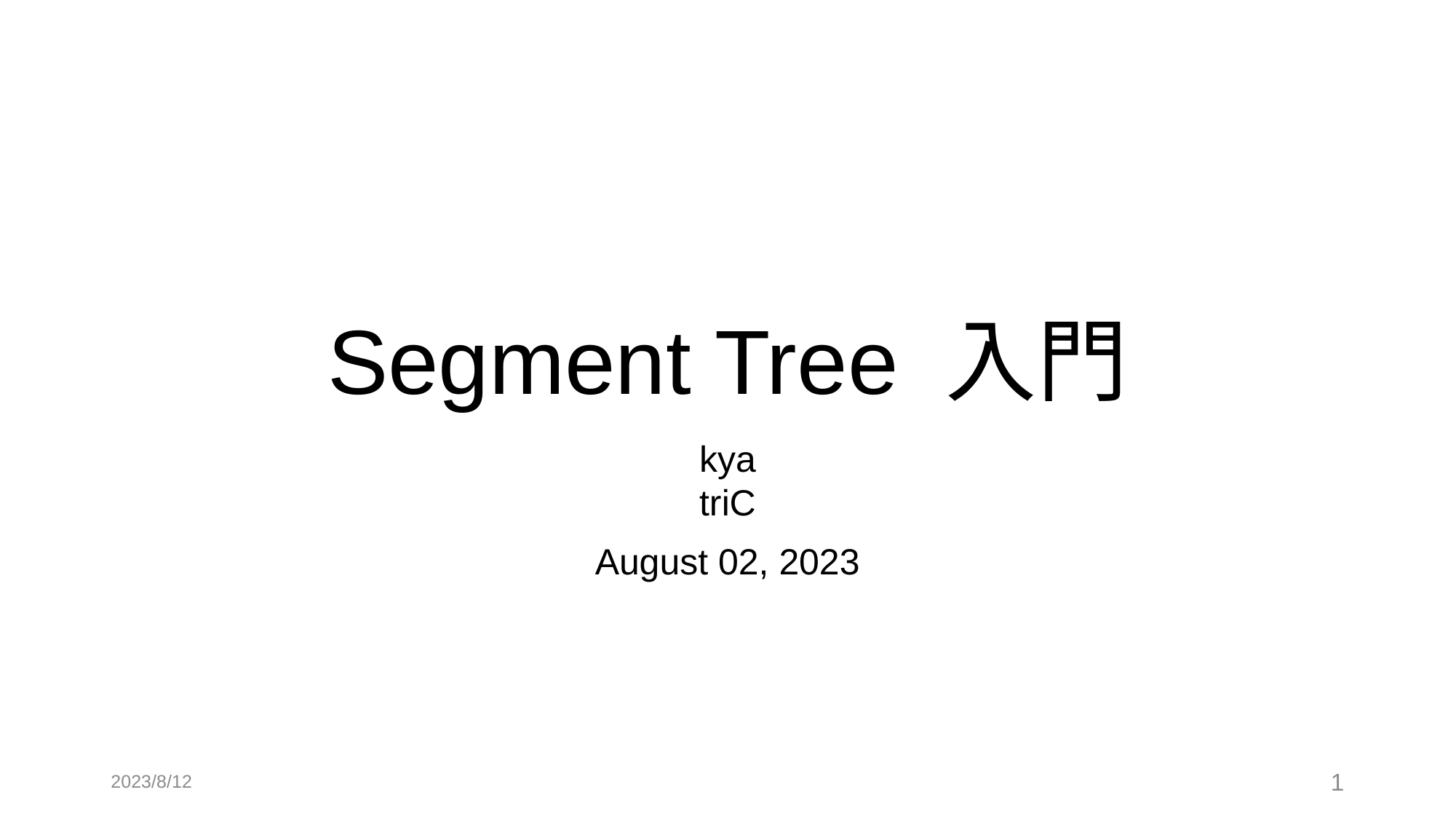

# Segment Tree 入門
kya
triC
August 02, 2023
2023/8/12
1